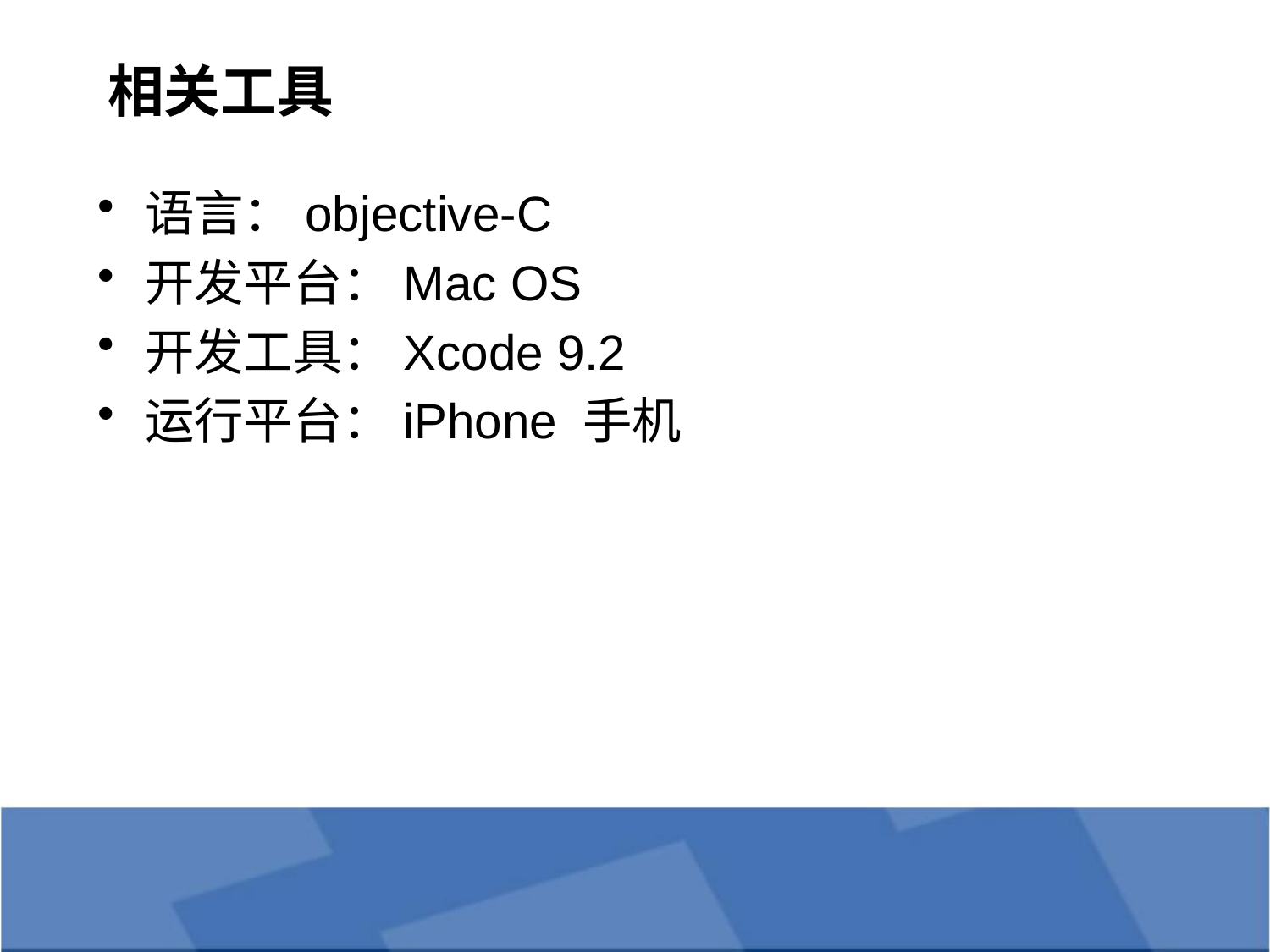

# 相关工具
语言：objective-C
开发平台：Mac OS
开发工具：Xcode 9.2
运行平台：iPhone 手机